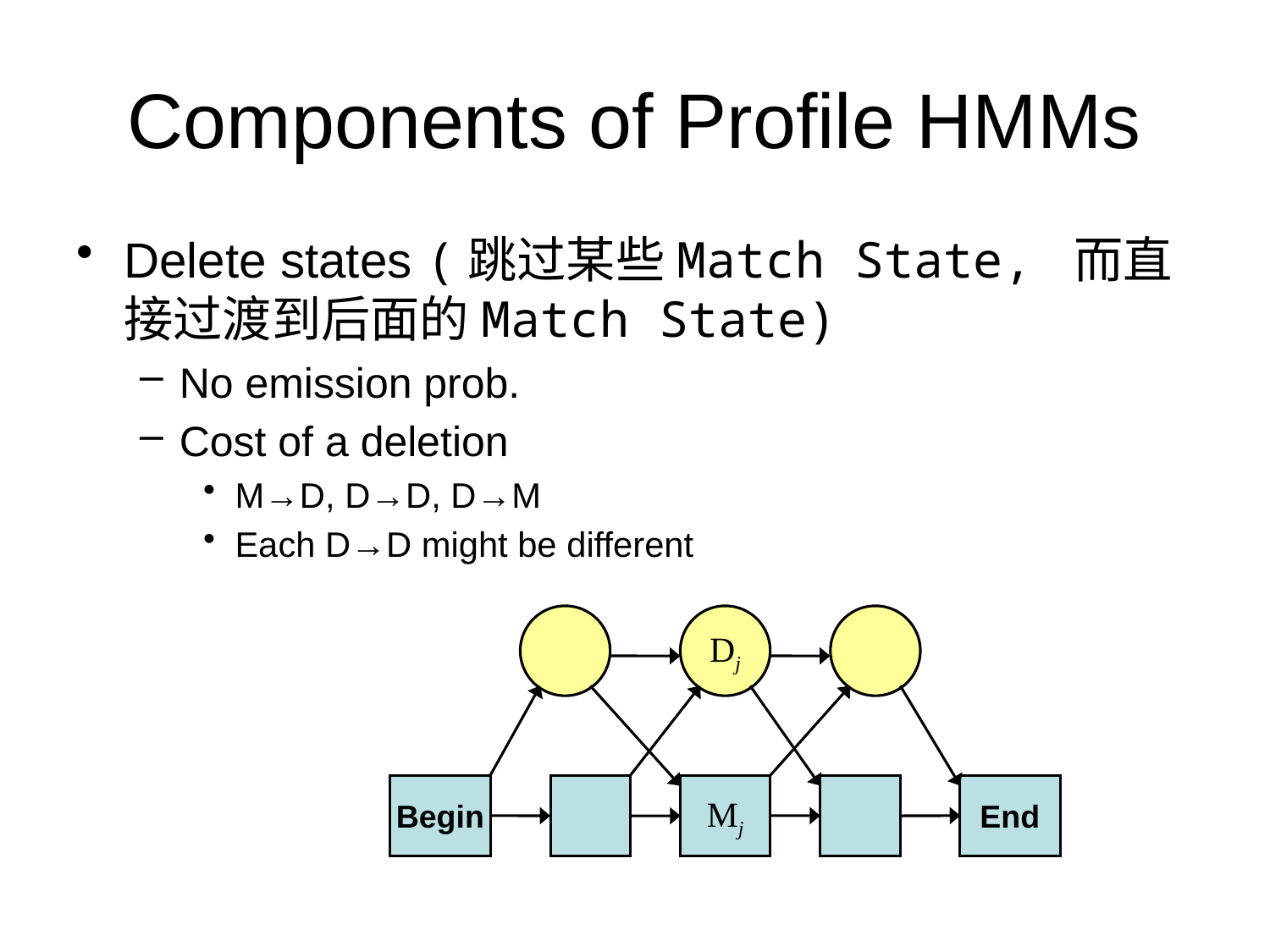

# Components of Profile HMMs
Delete states (跳过某些Match State, 而直接过渡到后面的Match State)
No emission prob.
Cost of a deletion
M→D, D→D, D→M
Each D→D might be different

Dj

Begin

Mj

End